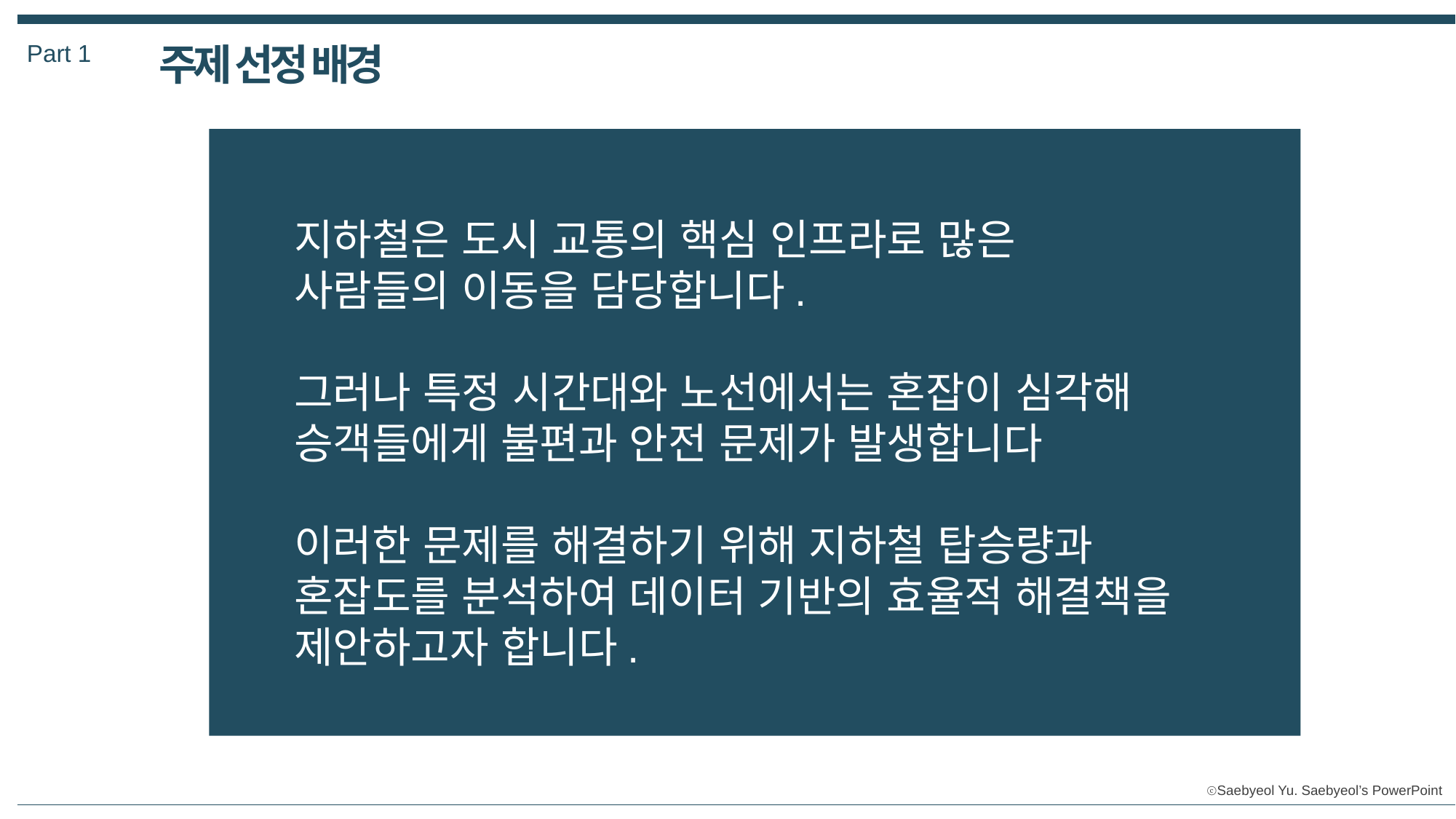

Part 1
주제 선정 배경

지하철은 도시 교통의 핵심 인프라로 많은
사람들의 이동을 담당합니다.

그러나 특정 시간대와 노선에서는 혼잡이 심각해 승객들에게 불편과 안전 문제가 발생합니다

이러한 문제를 해결하기 위해 지하철 탑승량과 혼잡도를 분석하여 데이터 기반의 효율적 해결책을 제안하고자 합니다.